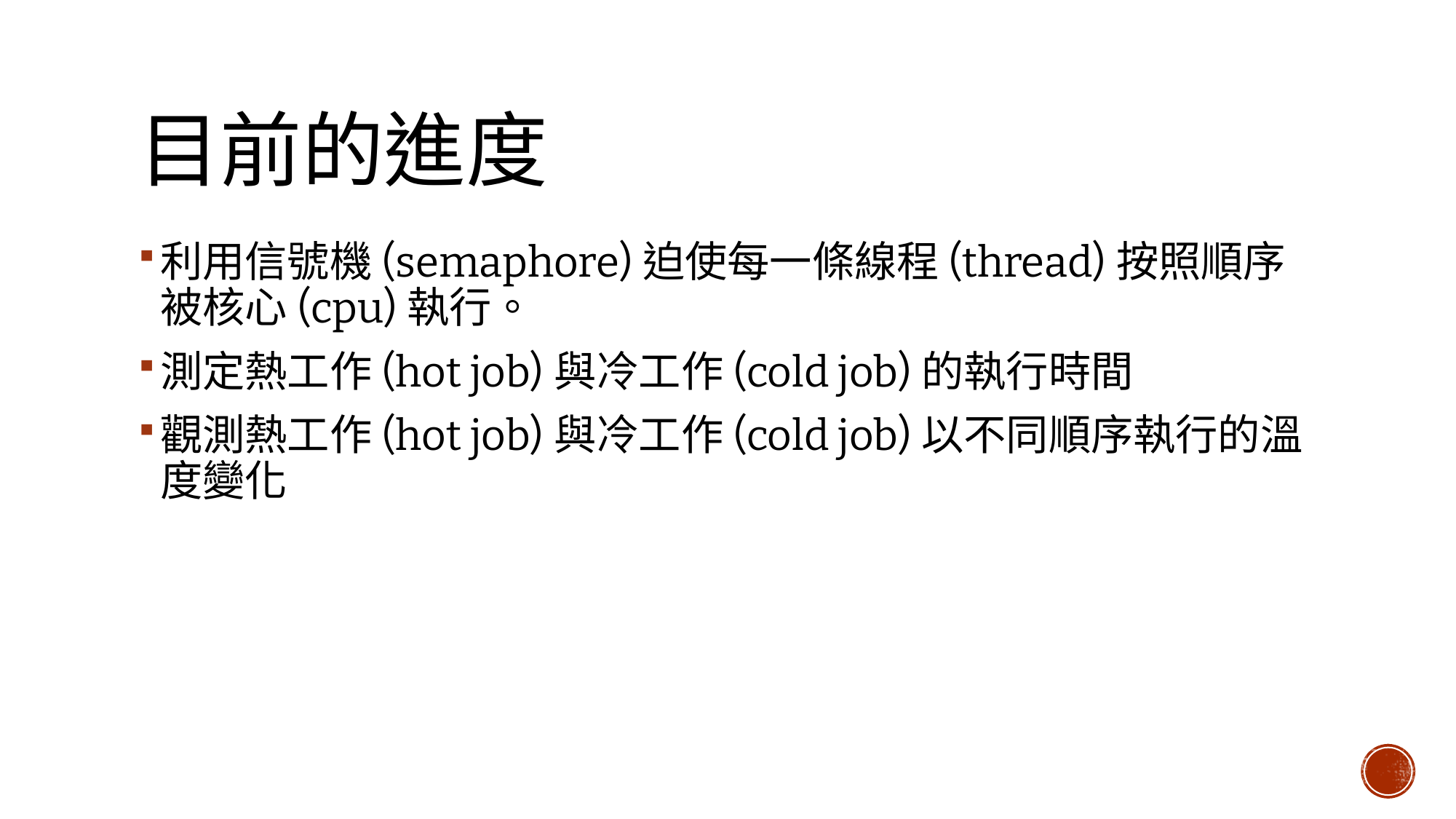

# 目前的進度
利用信號機(semaphore)迫使每⼀條線程(thread)按照順序被核⼼(cpu)執⾏。
測定熱工作(hot job)與冷工作(cold job)的執行時間
觀測熱工作(hot job)與冷工作(cold job)以不同順序執行的溫度變化